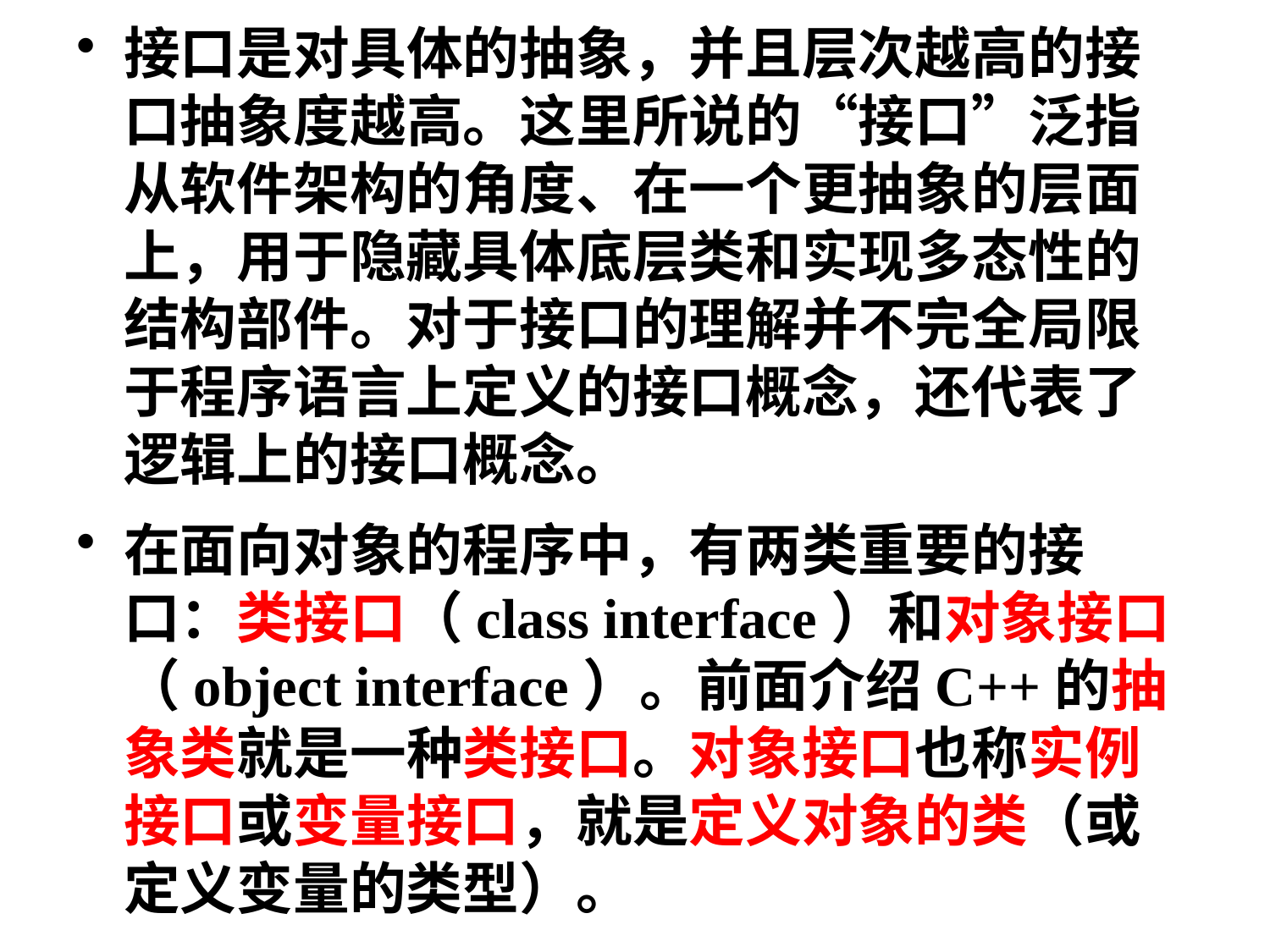

接口是对具体的抽象，并且层次越高的接口抽象度越高。这里所说的“接口”泛指从软件架构的角度、在一个更抽象的层面上，用于隐藏具体底层类和实现多态性的结构部件。对于接口的理解并不完全局限于程序语言上定义的接口概念，还代表了逻辑上的接口概念。
在面向对象的程序中，有两类重要的接口：类接口（class interface）和对象接口（object interface）。前面介绍C++的抽象类就是一种类接口。对象接口也称实例接口或变量接口，就是定义对象的类（或定义变量的类型）。